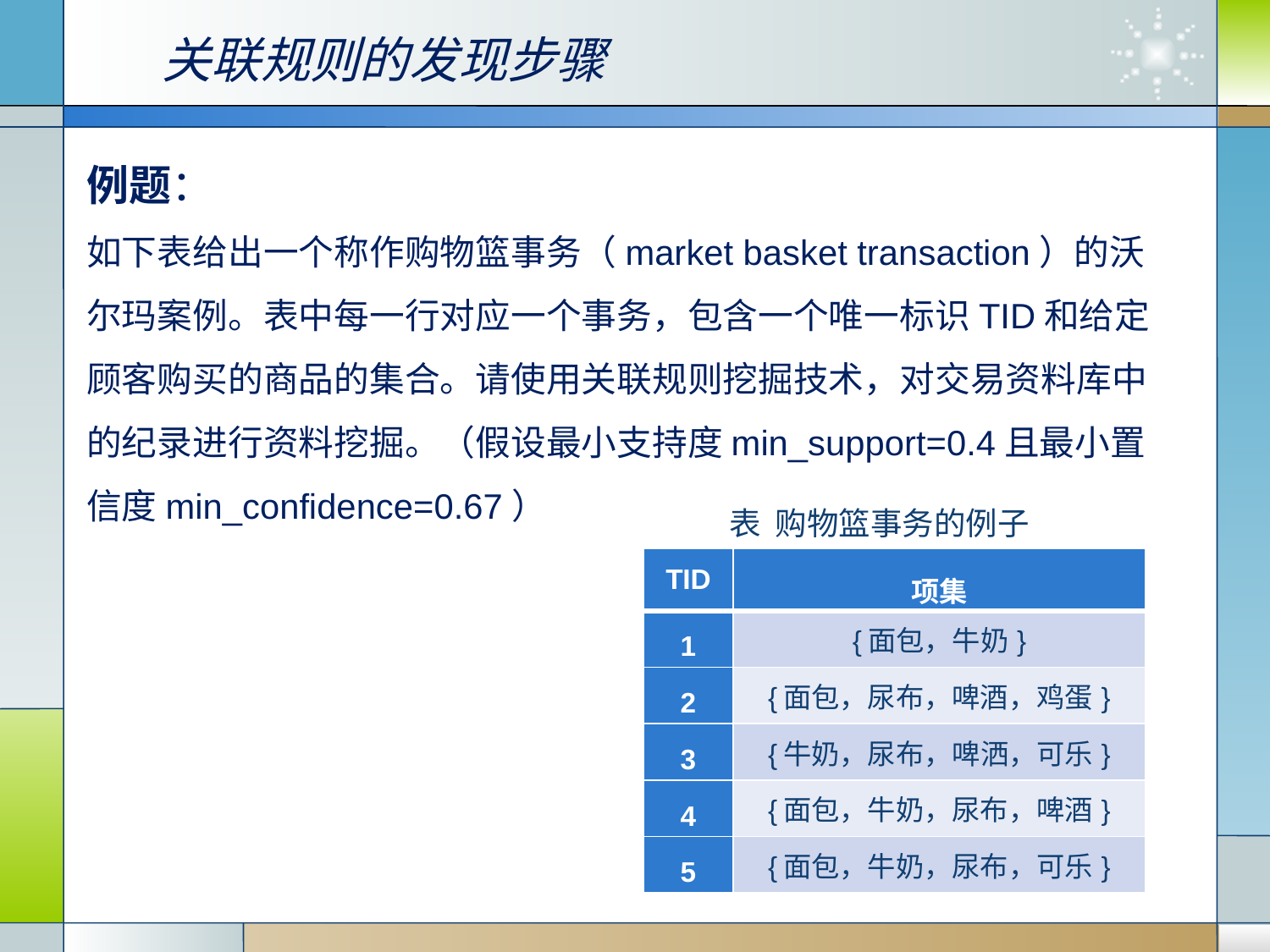

关联规则的发现步骤
例题：
如下表给出一个称作购物篮事务（market basket tran­saction）的沃尔玛案例。表中每一行对应一个事务，包含一个唯一标识TID和给定顾客购买的商品的集合。请使用关联规则挖掘技术，对交易资料库中的纪录进行资料挖掘。（假设最小支持度min_support=0.4且最小置信度min_confidence=0.67）
表  购物篮事务的例子
| TID | 项集 |
| --- | --- |
| 1 | {面包，牛奶} |
| 2 | {面包，尿布，啤酒，鸡蛋} |
| 3 | {牛奶，尿布，啤洒，可乐} |
| 4 | {面包，牛奶，尿布，啤酒} |
| 5 | {面包，牛奶，尿布，可乐} |